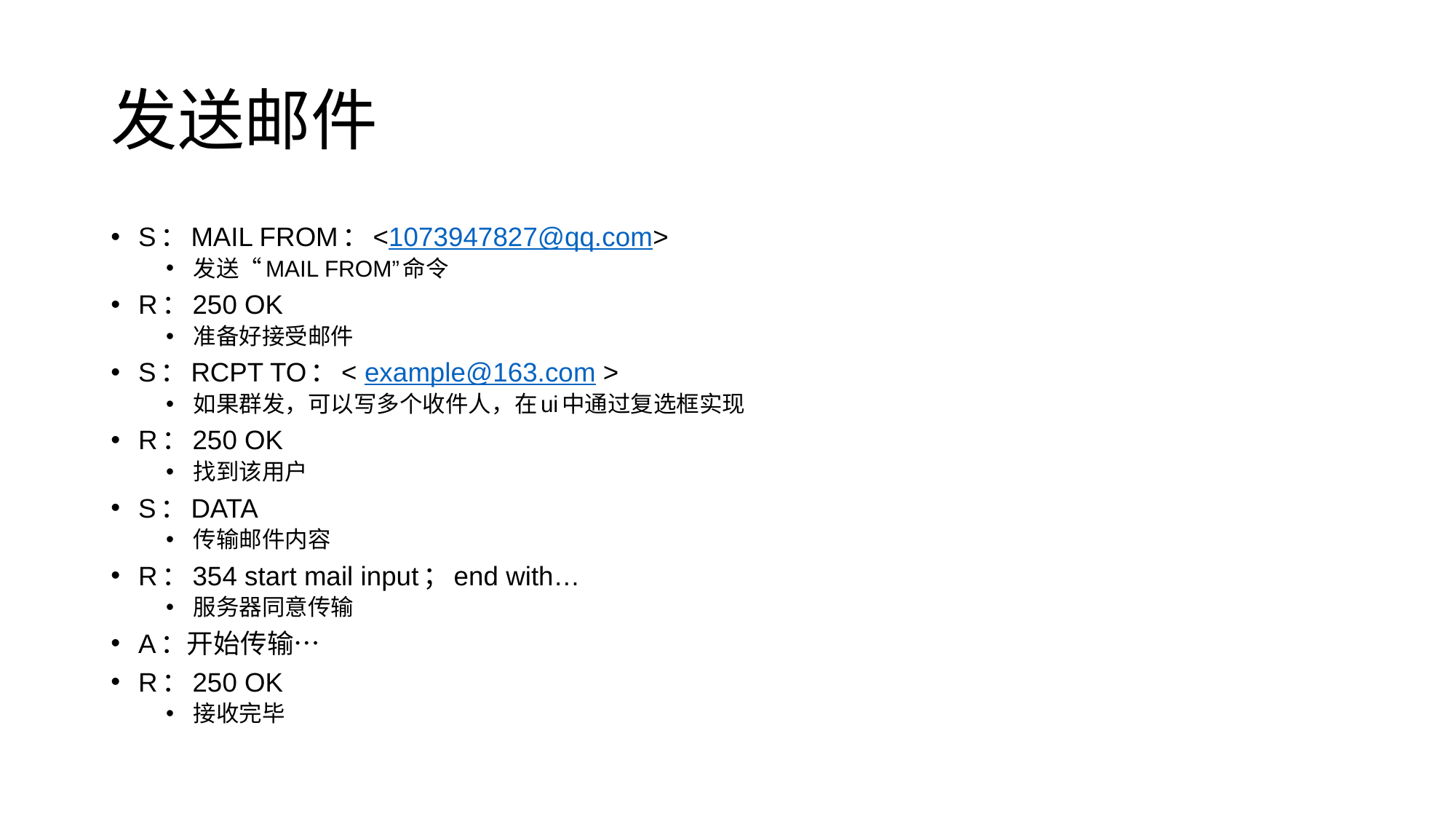

# 发送邮件
S：MAIL FROM：<1073947827@qq.com>
发送“MAIL FROM”命令
R：250 OK
准备好接受邮件
S：RCPT TO：< example@163.com >
如果群发，可以写多个收件人，在ui中通过复选框实现
R：250 OK
找到该用户
S：DATA
传输邮件内容
R：354 start mail input；end with…
服务器同意传输
A：开始传输…
R：250 OK
接收完毕